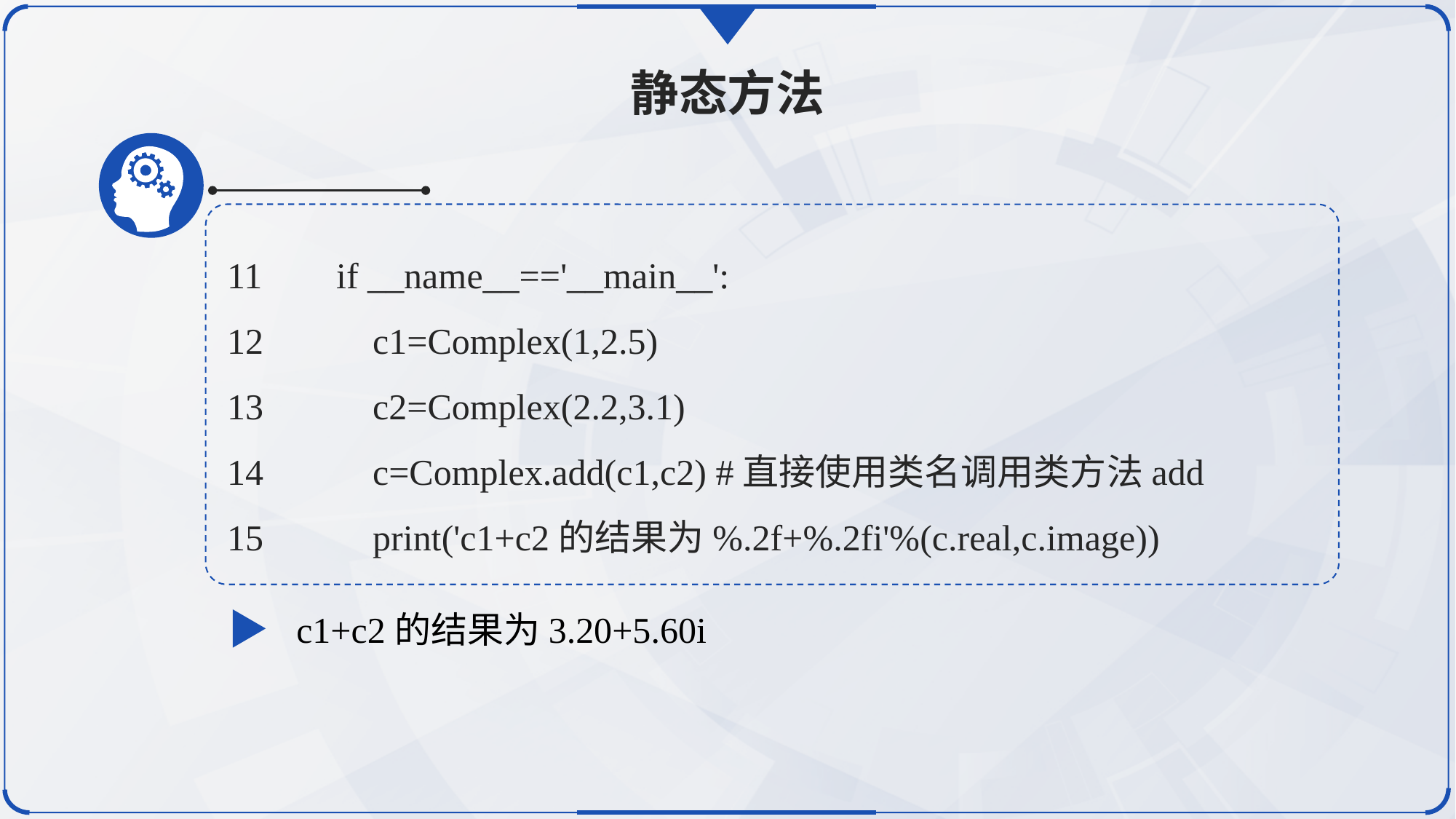

静态方法

11	if __name__=='__main__':
12	    c1=Complex(1,2.5)
13	    c2=Complex(2.2,3.1)
14	    c=Complex.add(c1,c2) #直接使用类名调用类方法add
15	    print('c1+c2的结果为%.2f+%.2fi'%(c.real,c.image))
c1+c2的结果为3.20+5.60i